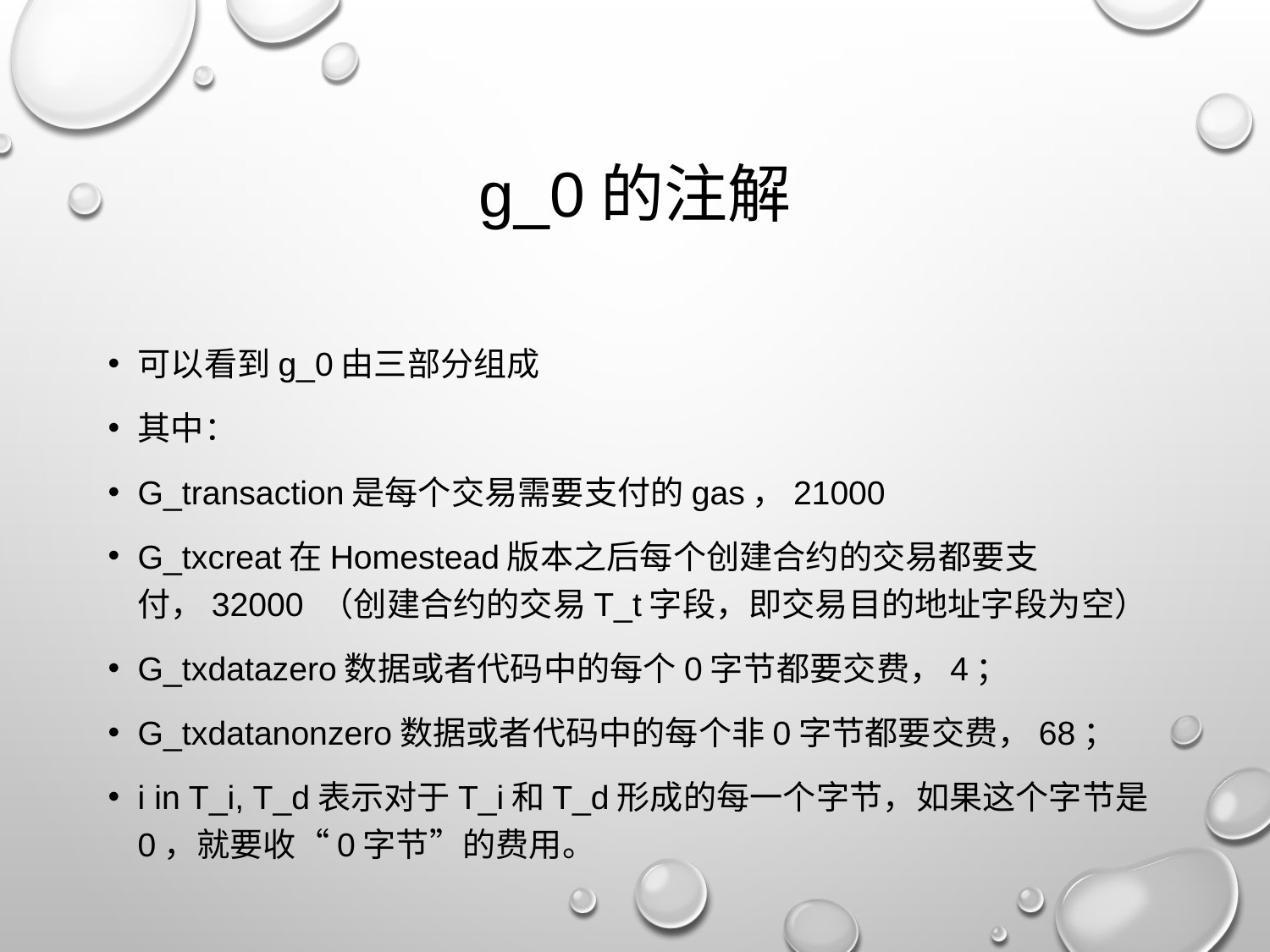

# g_0的注解
可以看到g_0由三部分组成
其中：
G_transaction是每个交易需要支付的gas，21000
G_txcreat在Homestead版本之后每个创建合约的交易都要支付，32000 （创建合约的交易T_t字段，即交易目的地址字段为空）
G_txdatazero数据或者代码中的每个0字节都要交费，4；
G_txdatanonzero数据或者代码中的每个非0字节都要交费，68；
i in T_i, T_d表示对于T_i和T_d形成的每一个字节，如果这个字节是0，就要收“0字节”的费用。